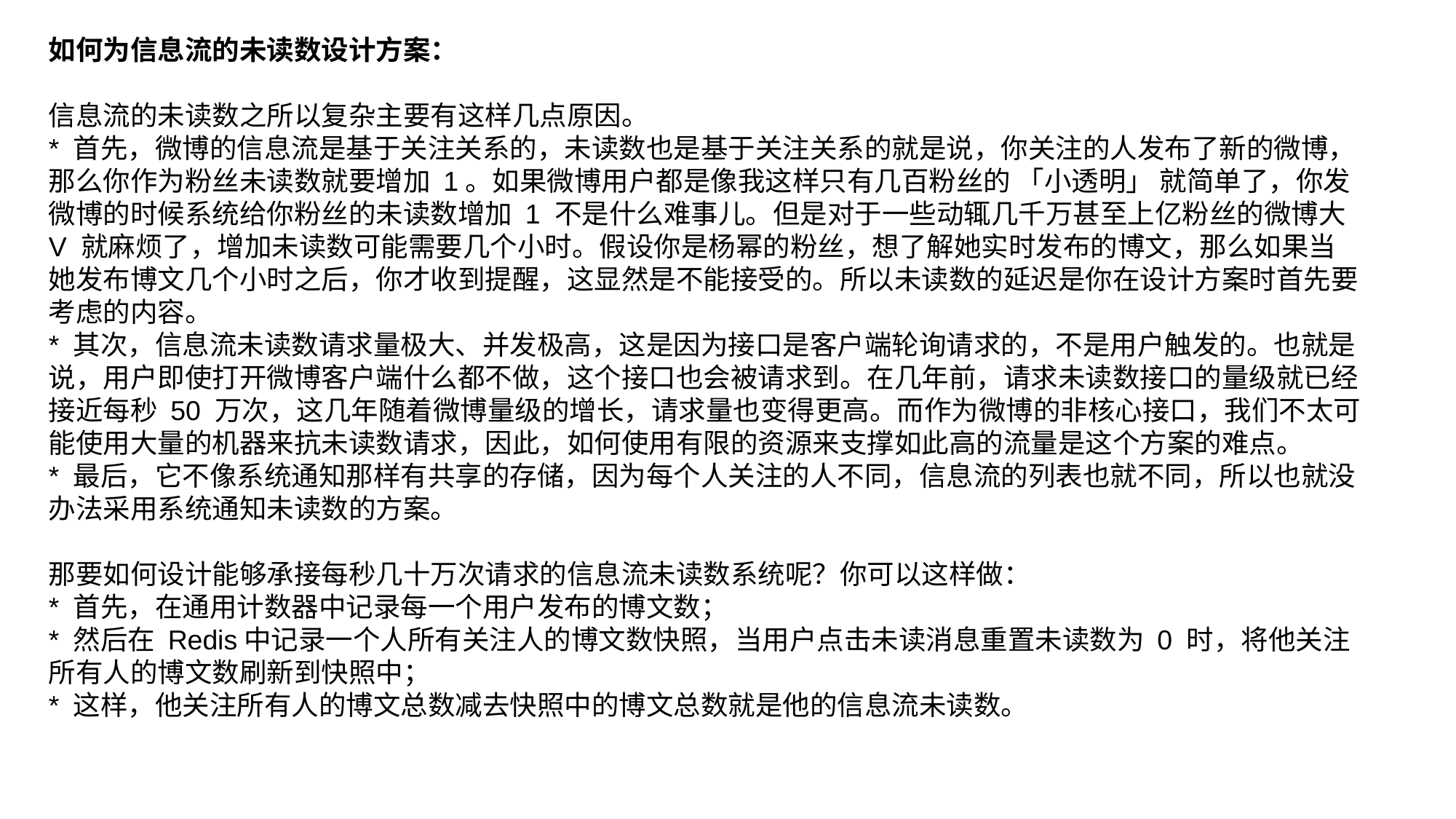

如何为信息流的未读数设计方案：

信息流的未读数之所以复杂主要有这样几点原因。
* 首先，微博的信息流是基于关注关系的，未读数也是基于关注关系的 就是说，你关注的人发布了新的微博，那么你作为粉丝未读数就要增加 1。如果微博用户都是像我这样只有几百粉丝的 「小透明」 就简单了，你发微博的时候系统给你粉丝的未读数增加 1 不是什么难事儿。但是对于一些动辄几千万甚至上亿粉丝的微博大 V 就麻烦了，增加未读数可能需要几个小时。假设你是杨幂的粉丝，想了解她实时发布的博文，那么如果当她发布博文几个小时之后，你才收到提醒，这显然是不能接受的。所以未读数的延迟是你在设计方案时首先要考虑的内容。
* 其次，信息流未读数请求量极大、并发极高，这是因为接口是客户端轮询请求的，不是用户触发的。也就是说，用户即使打开微博客户端什么都不做，这个接口也会被请求到。在几年前，请求未读数接口的量级就已经接近每秒 50 万次，这几年随着微博量级的增长，请求量也变得更高。而作为微博的非核心接口，我们不太可能使用大量的机器来抗未读数请求，因此，如何使用有限的资源来支撑如此高的流量是这个方案的难点。
* 最后，它不像系统通知那样有共享的存储，因为每个人关注的人不同，信息流的列表也就不同，所以也就没办法采用系统通知未读数的方案。

那要如何设计能够承接每秒几十万次请求的信息流未读数系统呢？你可以这样做：
* 首先，在通用计数器中记录每一个用户发布的博文数；
* 然后在 Redis中记录一个人所有关注人的博文数快照，当用户点击未读消息重置未读数为 0 时，将他关注所有人的博文数刷新到快照中；
* 这样，他关注所有人的博文总数减去快照中的博文总数就是他的信息流未读数。